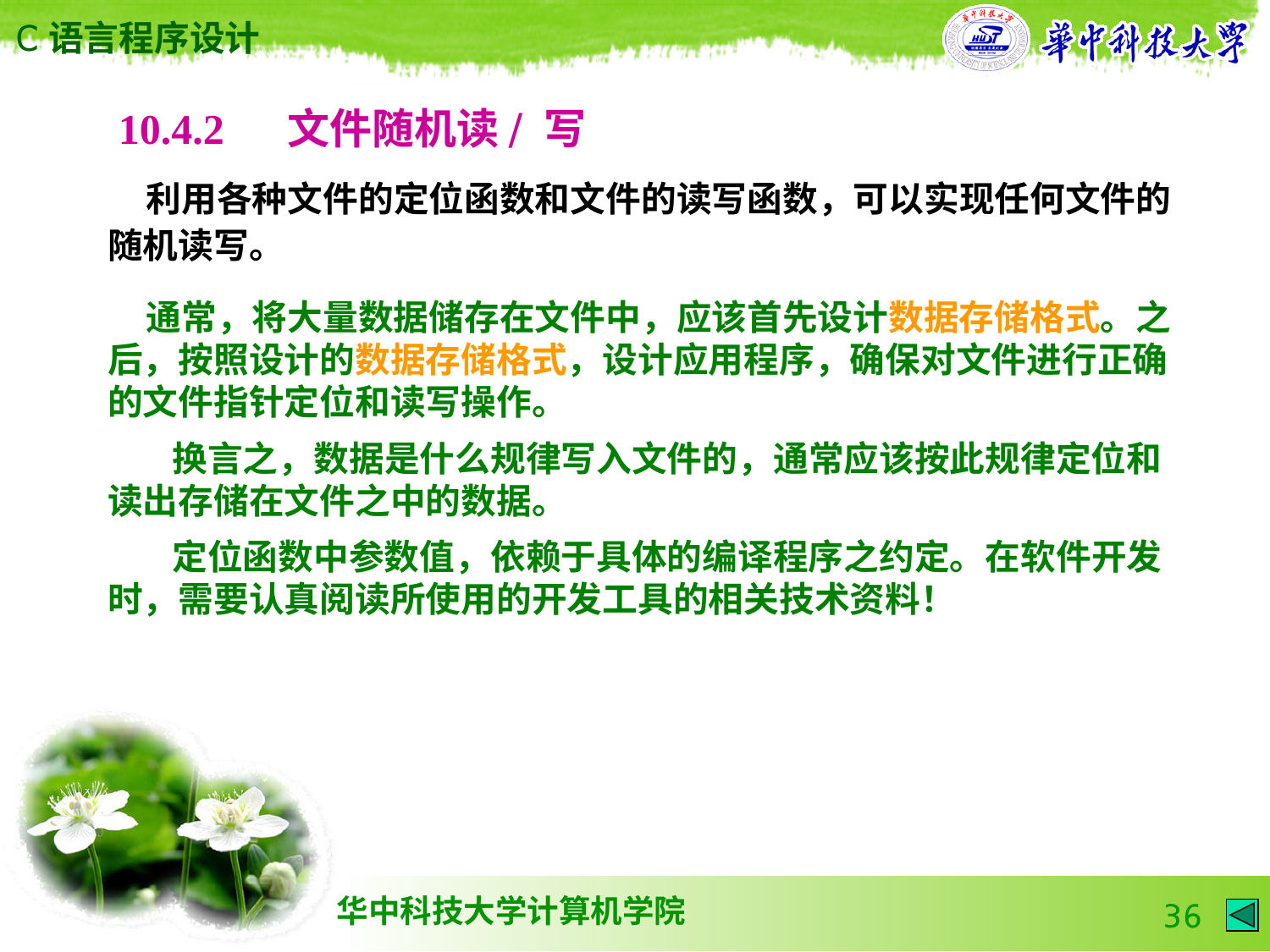

10.4.2 　文件随机读/写
     利用各种文件的定位函数和文件的读写函数，可以实现任何文件的随机读写。
     通常，将大量数据储存在文件中，应该首先设计数据存储格式。之后，按照设计的数据存储格式，设计应用程序，确保对文件进行正确的文件指针定位和读写操作。
       换言之，数据是什么规律写入文件的，通常应该按此规律定位和读出存储在文件之中的数据。
       定位函数中参数值，依赖于具体的编译程序之约定。在软件开发时，需要认真阅读所使用的开发工具的相关技术资料！
36